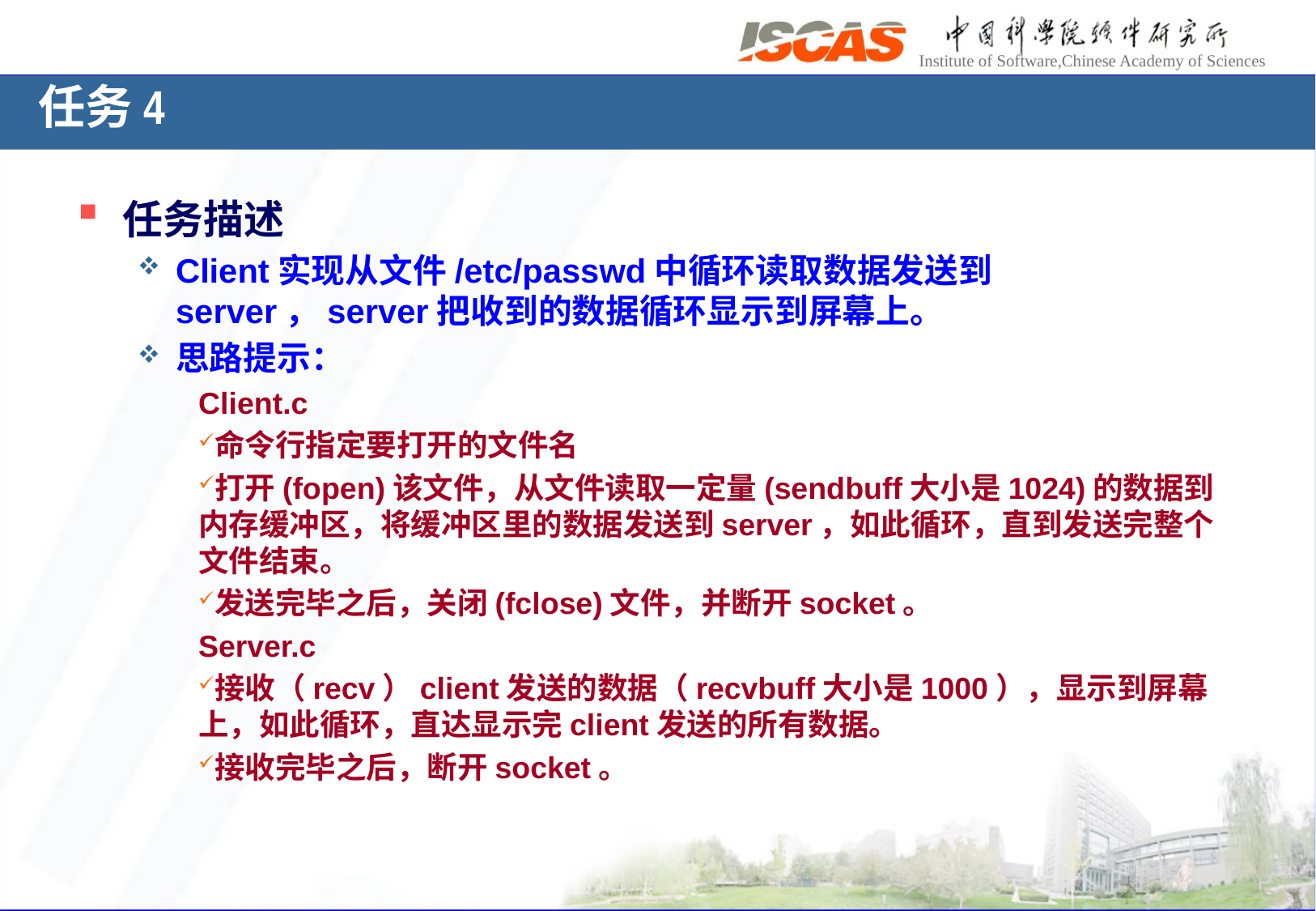

# 任务4
任务描述
Client实现从文件/etc/passwd中循环读取数据发送到server，server把收到的数据循环显示到屏幕上。
思路提示：
Client.c
命令行指定要打开的文件名
打开(fopen)该文件，从文件读取一定量(sendbuff大小是1024)的数据到内存缓冲区，将缓冲区里的数据发送到server，如此循环，直到发送完整个文件结束。
发送完毕之后，关闭(fclose)文件，并断开socket。
Server.c
接收（recv）client发送的数据（recvbuff大小是1000），显示到屏幕上，如此循环，直达显示完client发送的所有数据。
接收完毕之后，断开socket。